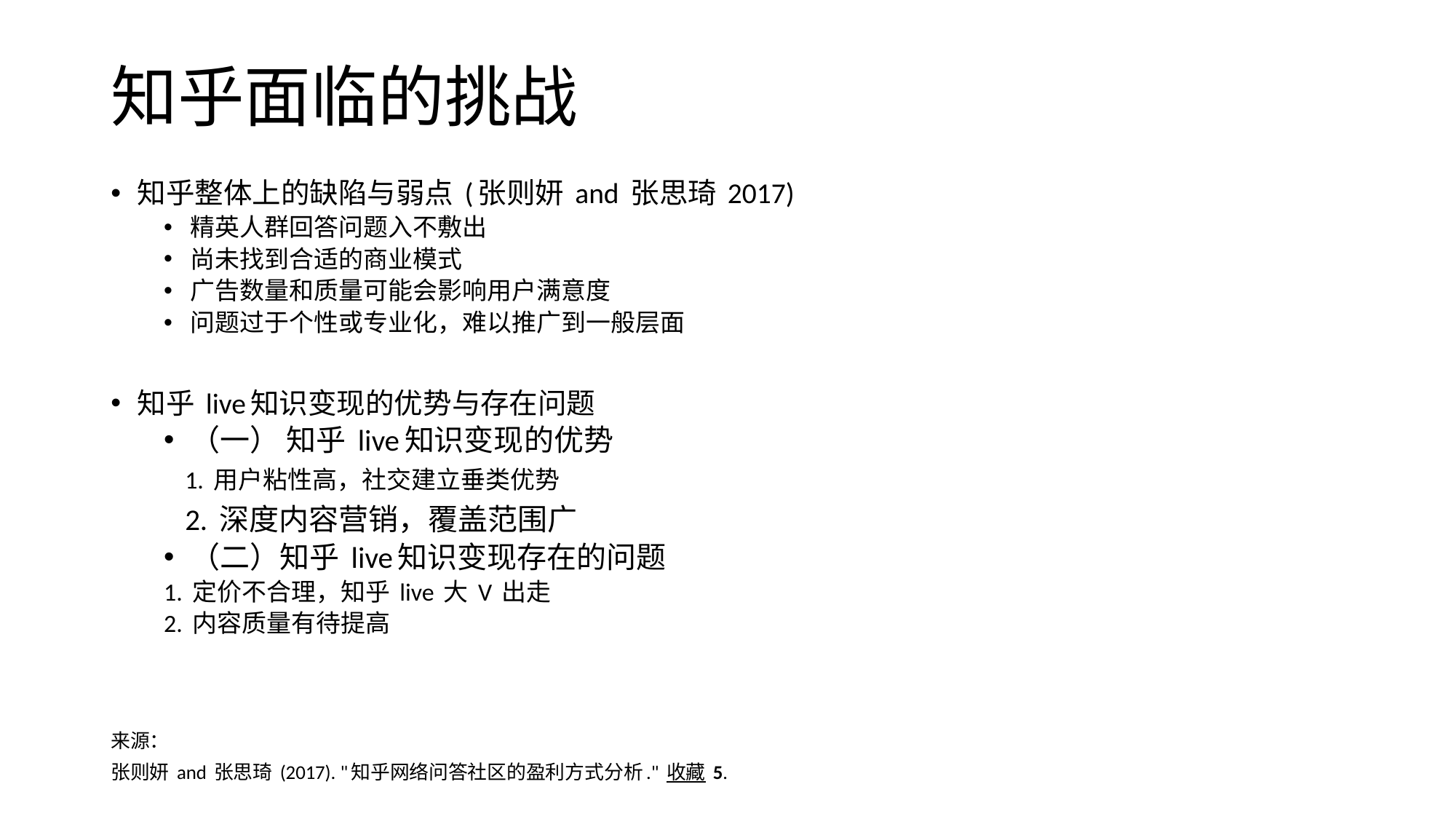

# 知乎面临的挑战
知乎整体上的缺陷与弱点 (张则妍 and 张思琦 2017)
精英人群回答问题入不敷出
尚未找到合适的商业模式
广告数量和质量可能会影响用户满意度
问题过于个性或专业化，难以推广到一般层面

知乎 live知识变现的优势与存在问题
（一） 知乎 live知识变现的优势
	1. 用户粘性高，社交建立垂类优势
	2. 深度内容营销，覆盖范围广
（二）知乎 live知识变现存在的问题
	1. 定价不合理，知乎 live 大 V 出走
	2. 内容质量有待提高

来源：
张则妍 and 张思琦 (2017). "知乎网络问答社区的盈利方式分析." 收藏 5.